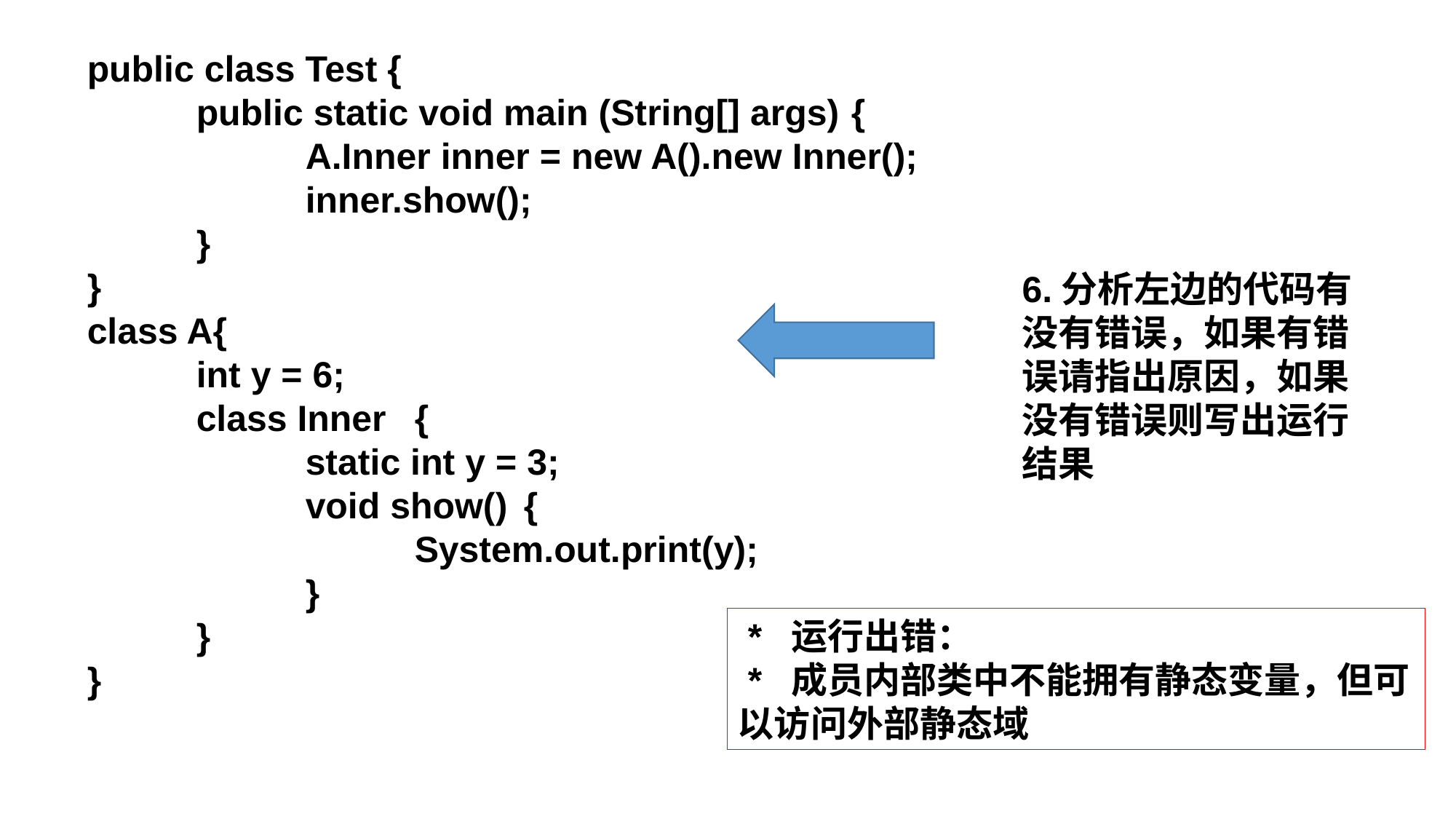

public class Test {
	public static void main (String[] args)	{
		A.Inner inner = new A().new Inner();
		inner.show();
	}
}
class A{
	int y = 6;
	class Inner	{
		static int y = 3;
		void show()	{
			System.out.print(y);
		}
	}
}
6.分析左边的代码有没有错误，如果有错误请指出原因，如果没有错误则写出运行结果

 *  运行出错：
 *  成员内部类中不能拥有静态变量，但可以访问外部静态域